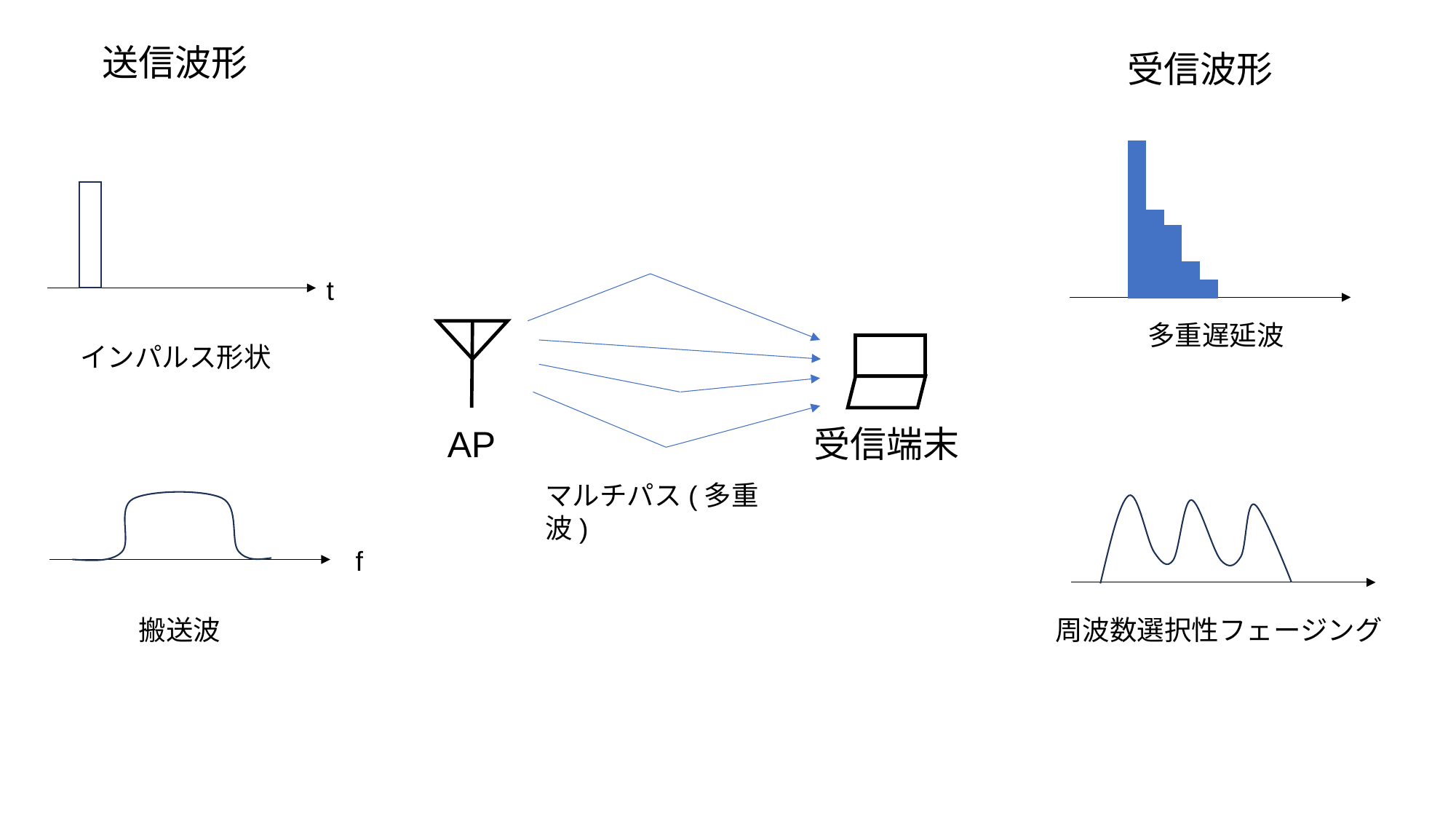

送信波形
受信波形

### Chart

| Category | 系列 1 | 系列 2 | 系列 3 | 系列 4 | 系列 5 |
|---|---|---|---|---|---|
|  | 4.3 | 2.4 | 2.0 | 1.0 | 0.5 |
t
多重遅延波

インパルス形状

AP
受信端末
マルチパス(多重波)

f
搬送波
周波数選択性フェージング